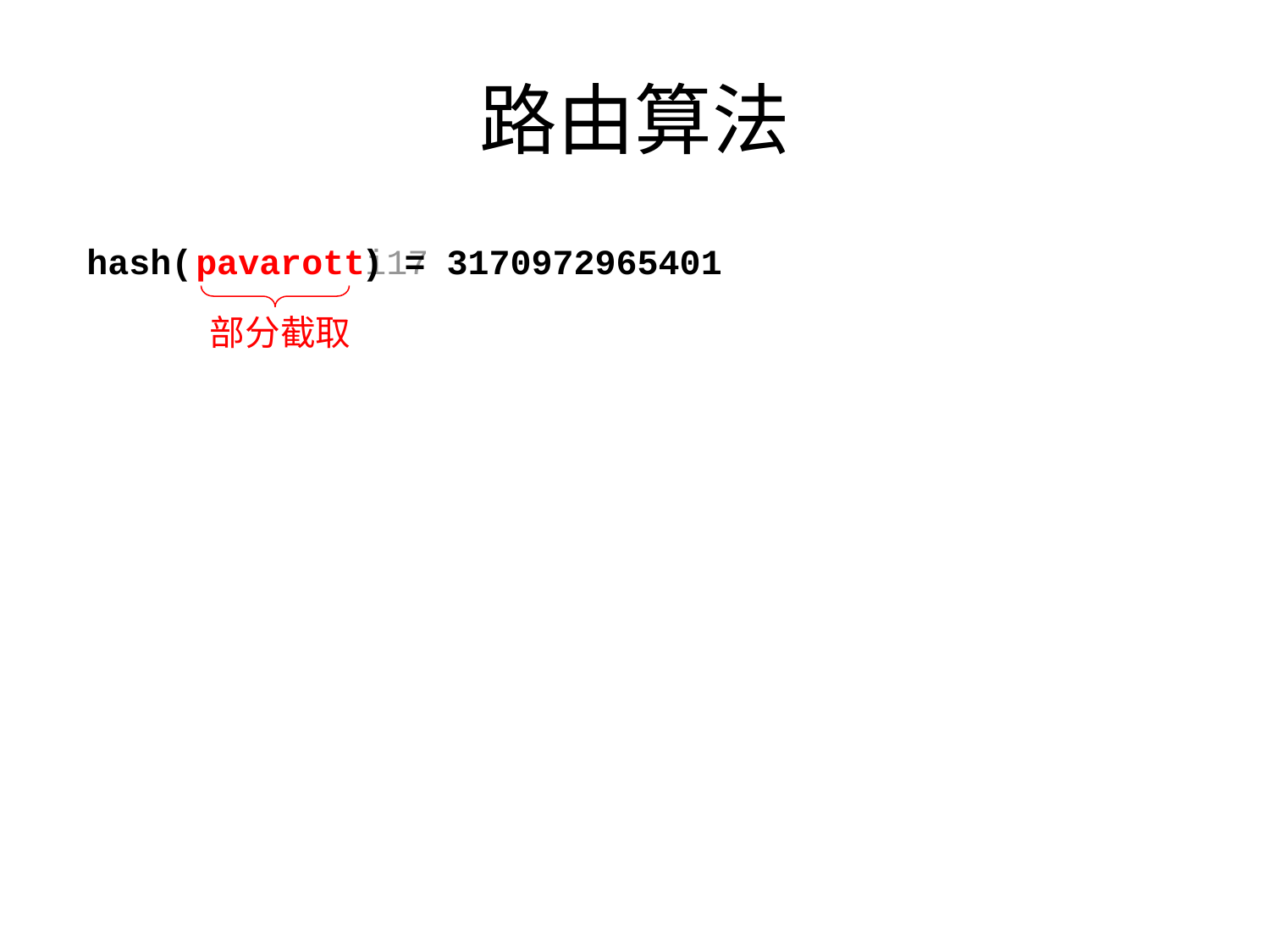

# 路由算法

hash(        ) = 3170972965401
pavarotti17
部分截取